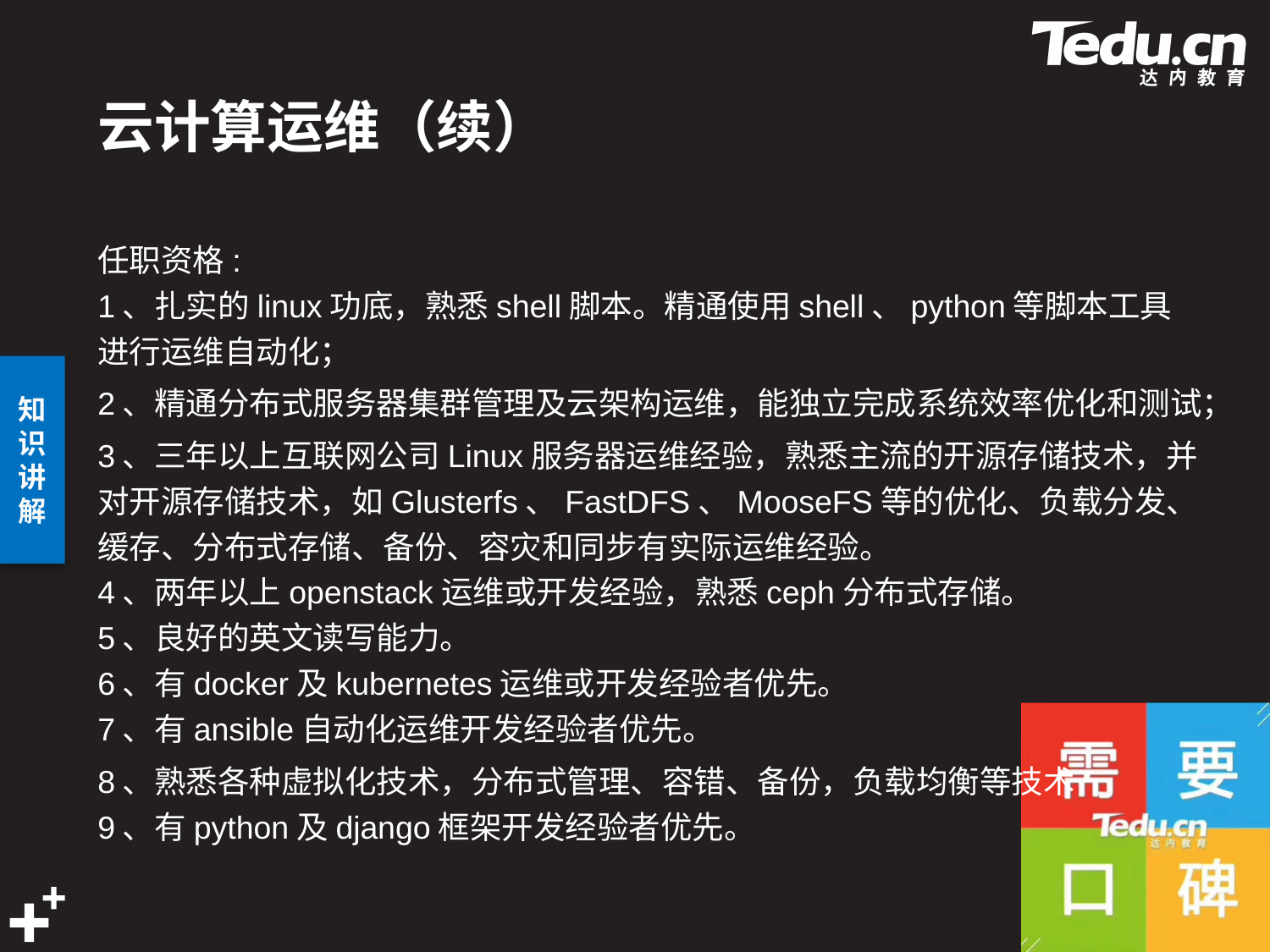

# 云计算运维（续）
任职资格:
1、扎实的linux功底，熟悉shell脚本。精通使用shell、python等脚本工具进行运维自动化；
2、精通分布式服务器集群管理及云架构运维，能独立完成系统效率优化和测试；
3、三年以上互联网公司Linux服务器运维经验，熟悉主流的开源存储技术，并对开源存储技术，如Glusterfs、FastDFS、MooseFS等的优化、负载分发、缓存、分布式存储、备份、容灾和同步有实际运维经验。
4、两年以上openstack运维或开发经验，熟悉ceph分布式存储。
5、良好的英文读写能力。
6、有docker及kubernetes运维或开发经验者优先。
7、有ansible自动化运维开发经验者优先。
8、熟悉各种虚拟化技术，分布式管理、容错、备份，负载均衡等技术
9、有python及django框架开发经验者优先。